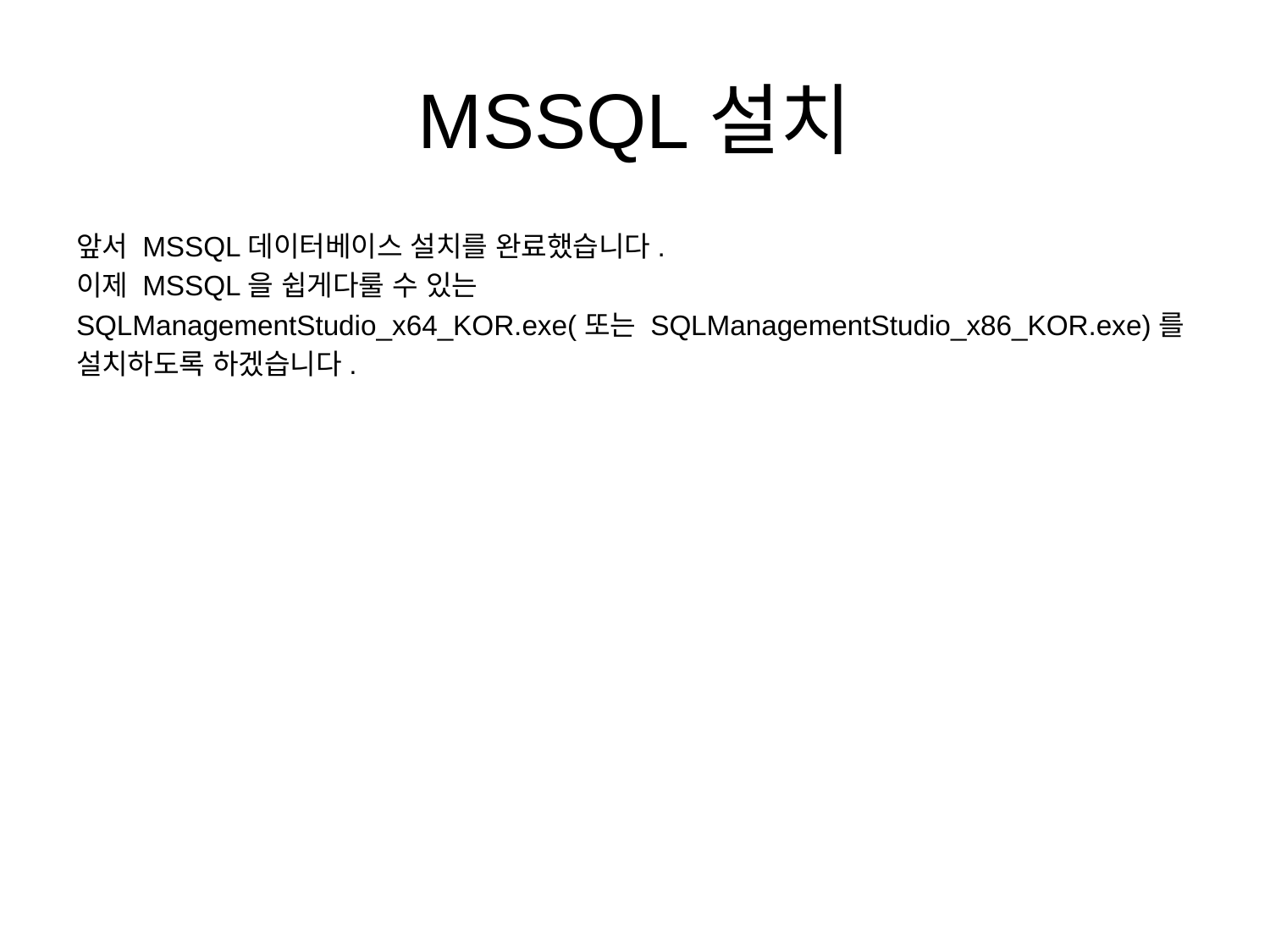

# MSSQL설치
앞서 MSSQL데이터베이스 설치를 완료했습니다.
이제 MSSQL을 쉽게다룰 수 있는
SQLManagementStudio_x64_KOR.exe(또는 SQLManagementStudio_x86_KOR.exe)를
설치하도록 하겠습니다.